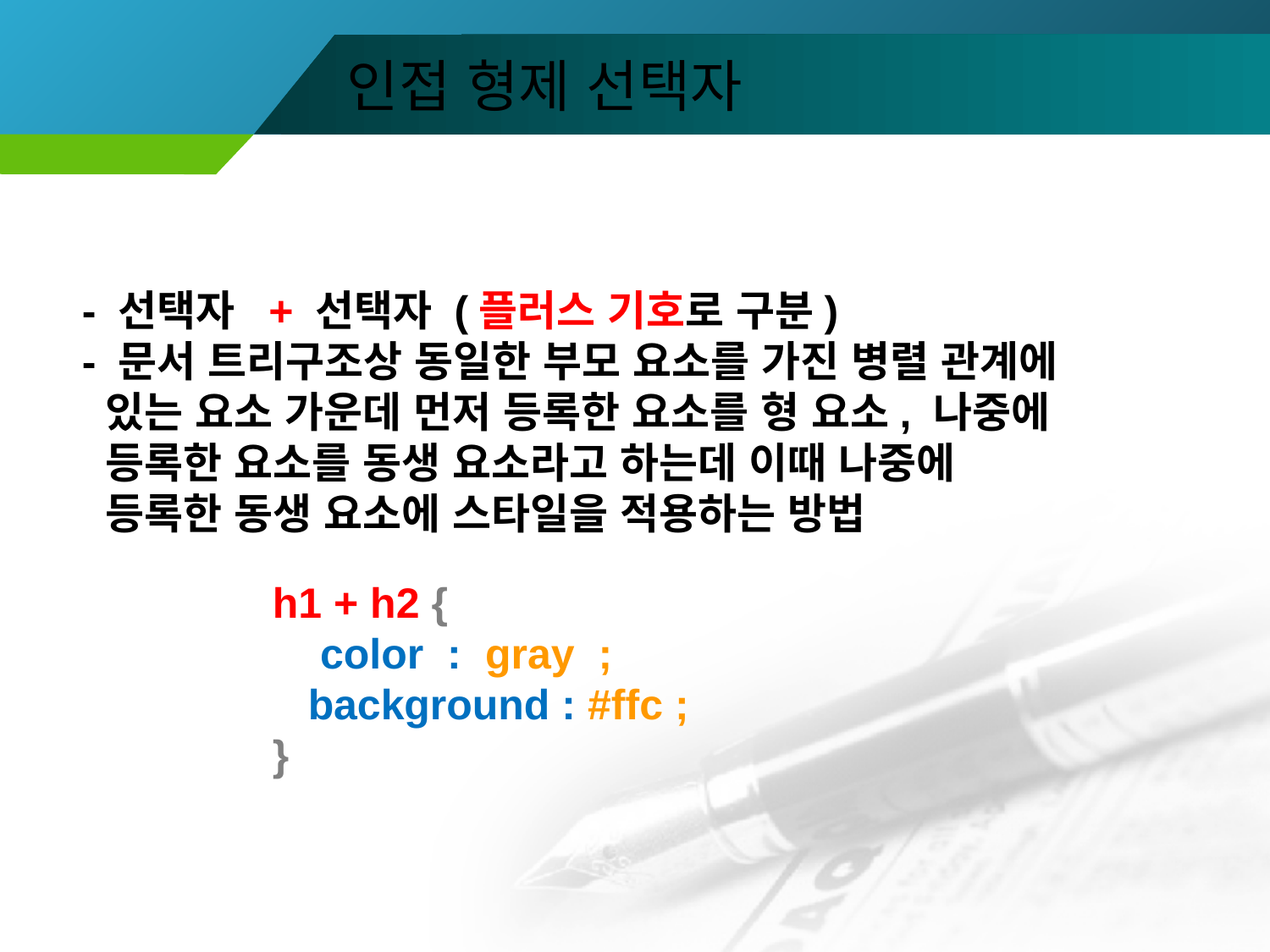

# 인접 형제 선택자

- 선택자  + 선택자 (플러스 기호로 구분)
- 문서 트리구조상 동일한 부모 요소를 가진 병렬 관계에
  있는 요소 가운데 먼저 등록한 요소를 형 요소, 나중에
  등록한 요소를 동생 요소라고 하는데 이때 나중에
  등록한 동생 요소에 스타일을 적용하는 방법

h1 + h2 {
	color  :  gray  ;
   background : #ffc ;
}